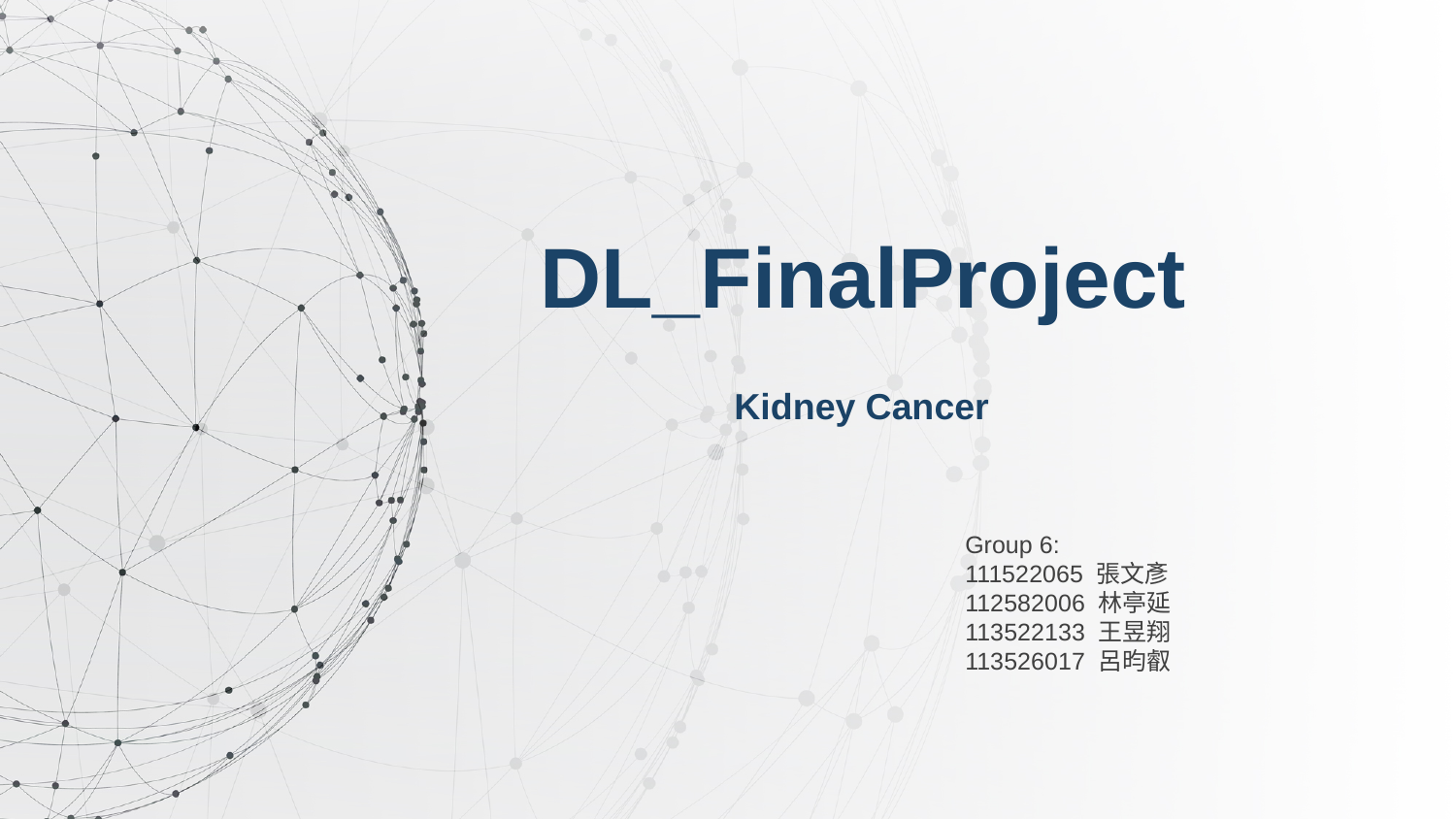

DL_FinalProject
Kidney Cancer
Group 6:
111522065 張文彥
112582006 林亭延
113522133 王昱翔
113526017 呂昀叡